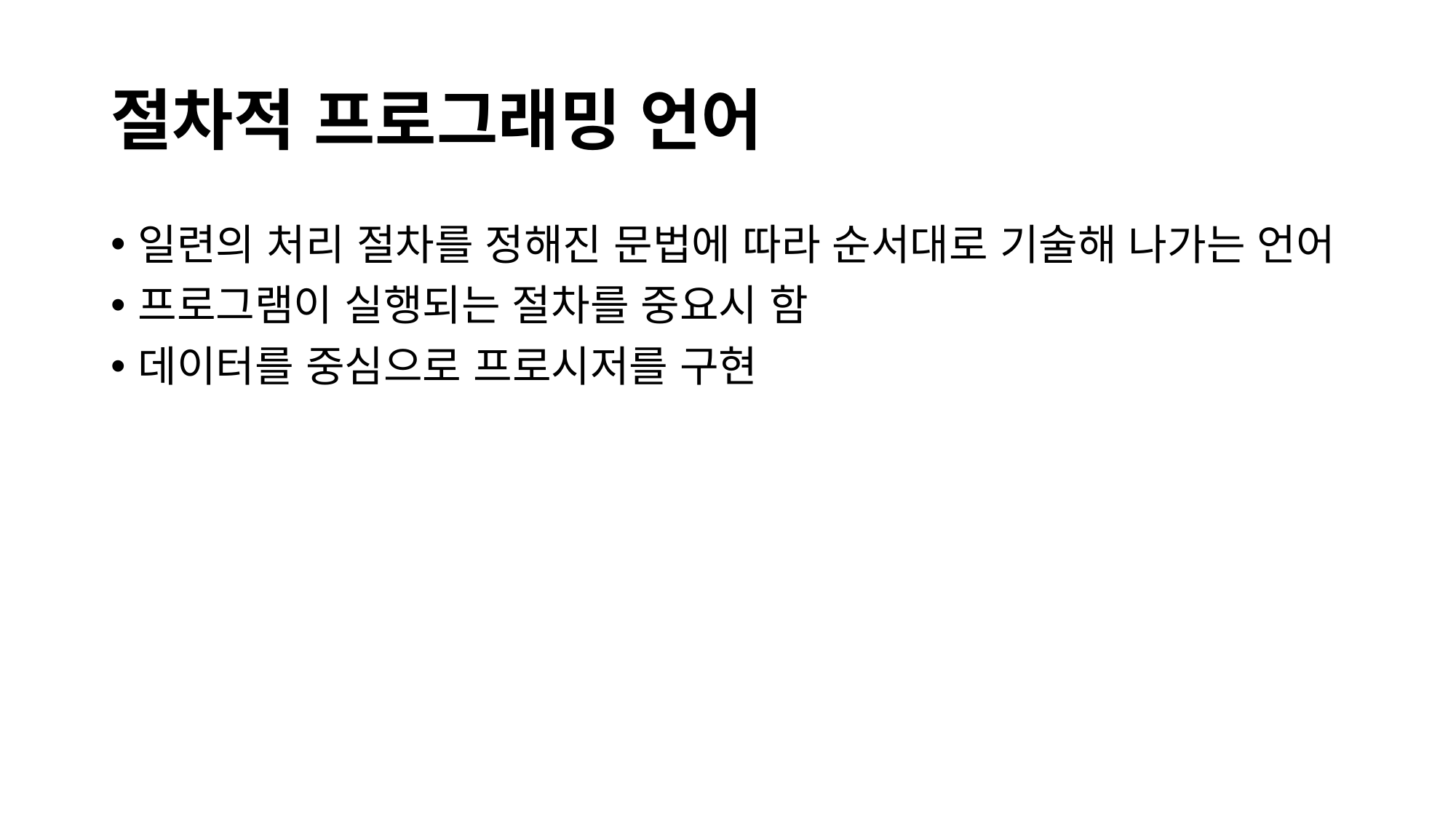

# 절차적 프로그래밍 언어
일련의 처리 절차를 정해진 문법에 따라 순서대로 기술해 나가는 언어
프로그램이 실행되는 절차를 중요시 함
데이터를 중심으로 프로시저를 구현